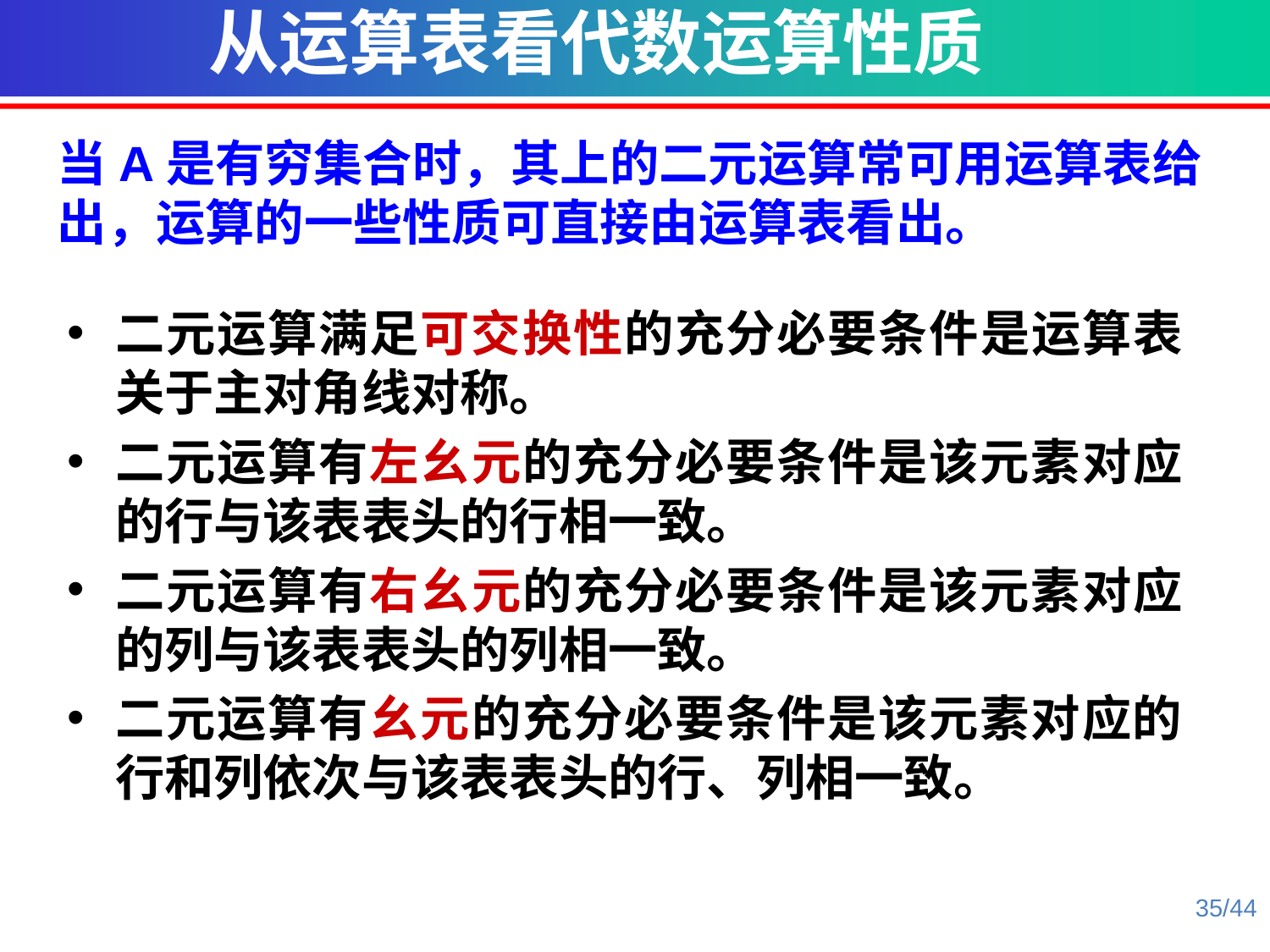

从运算表看代数运算性质
当A是有穷集合时，其上的二元运算常可用运算表给出，运算的一些性质可直接由运算表看出。
二元运算满足可交换性的充分必要条件是运算表关于主对角线对称。
二元运算有左幺元的充分必要条件是该元素对应的行与该表表头的行相一致。
二元运算有右幺元的充分必要条件是该元素对应的列与该表表头的列相一致。
二元运算有幺元的充分必要条件是该元素对应的行和列依次与该表表头的行、列相一致。
35/44